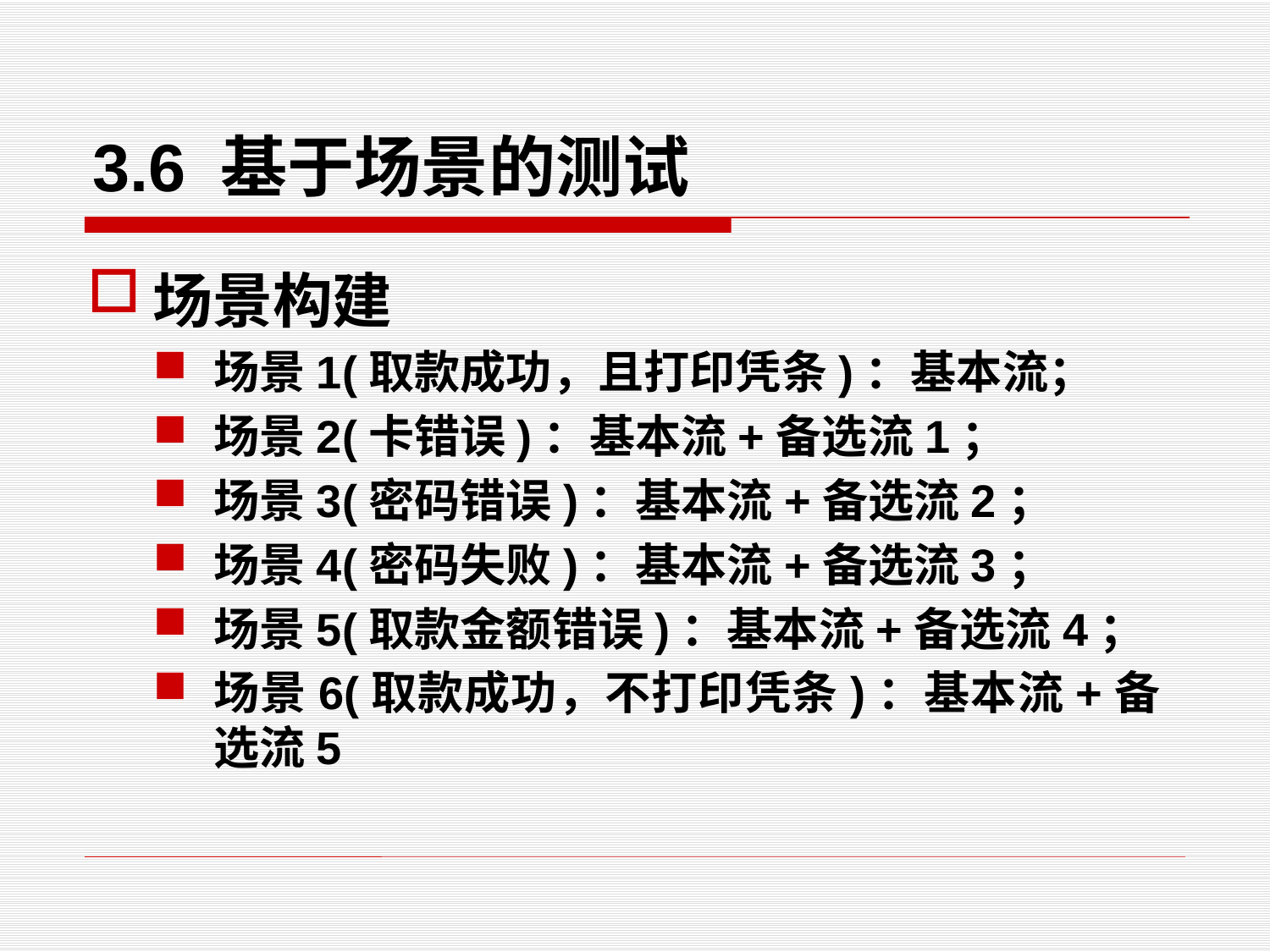

3.6 基于场景的测试
场景构建
场景1(取款成功，且打印凭条)：基本流；
场景2(卡错误)：基本流+备选流1；
场景3(密码错误)：基本流+备选流2；
场景4(密码失败)：基本流+备选流3；
场景5(取款金额错误)：基本流+备选流4；
场景6(取款成功，不打印凭条)：基本流+备选流5